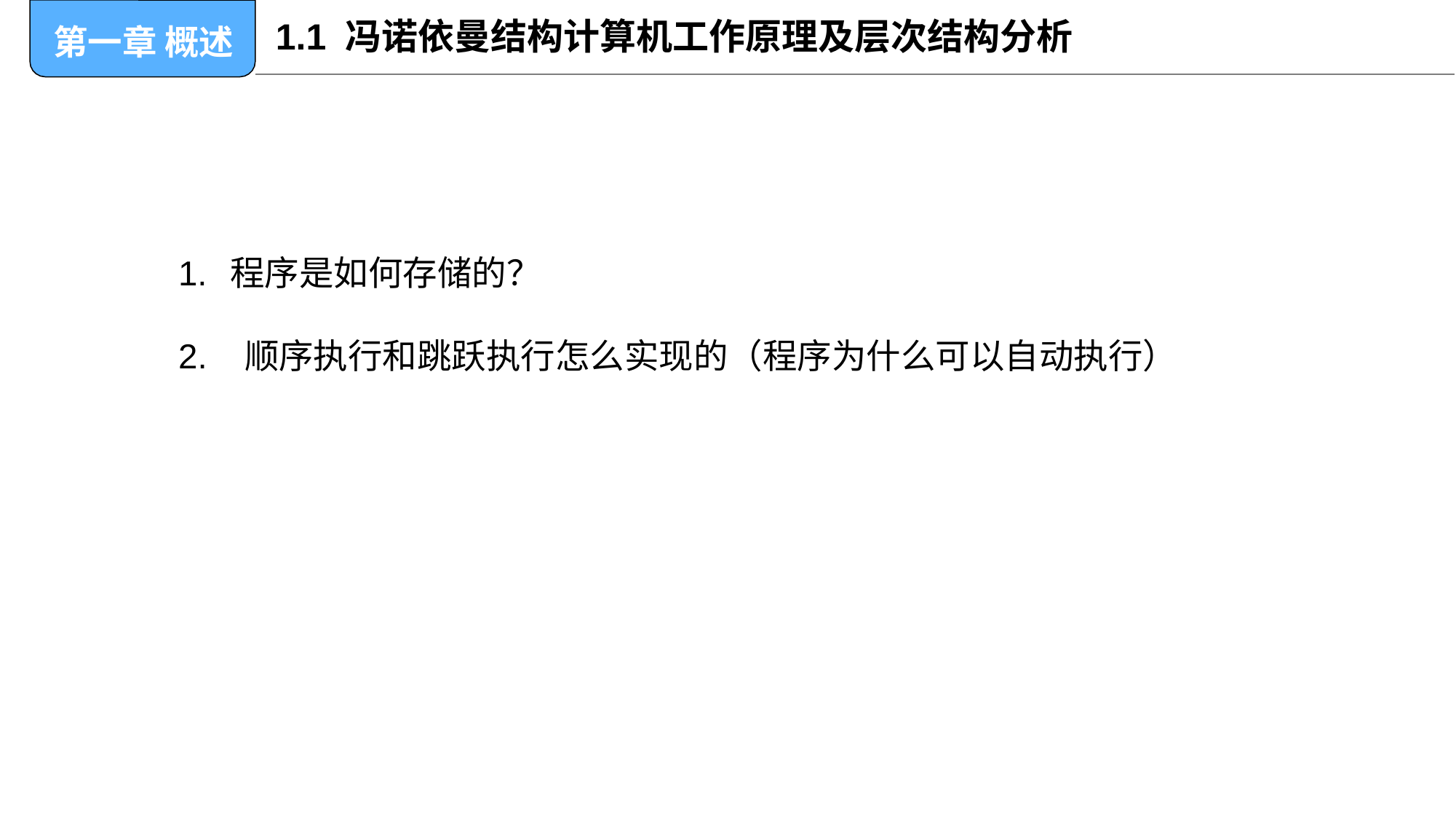

# 1.1 冯诺依曼结构计算机工作原理及层次结构分析
第一章 概述
程序是如何存储的？

2.   顺序执行和跳跃执行怎么实现的（程序为什么可以自动执行）